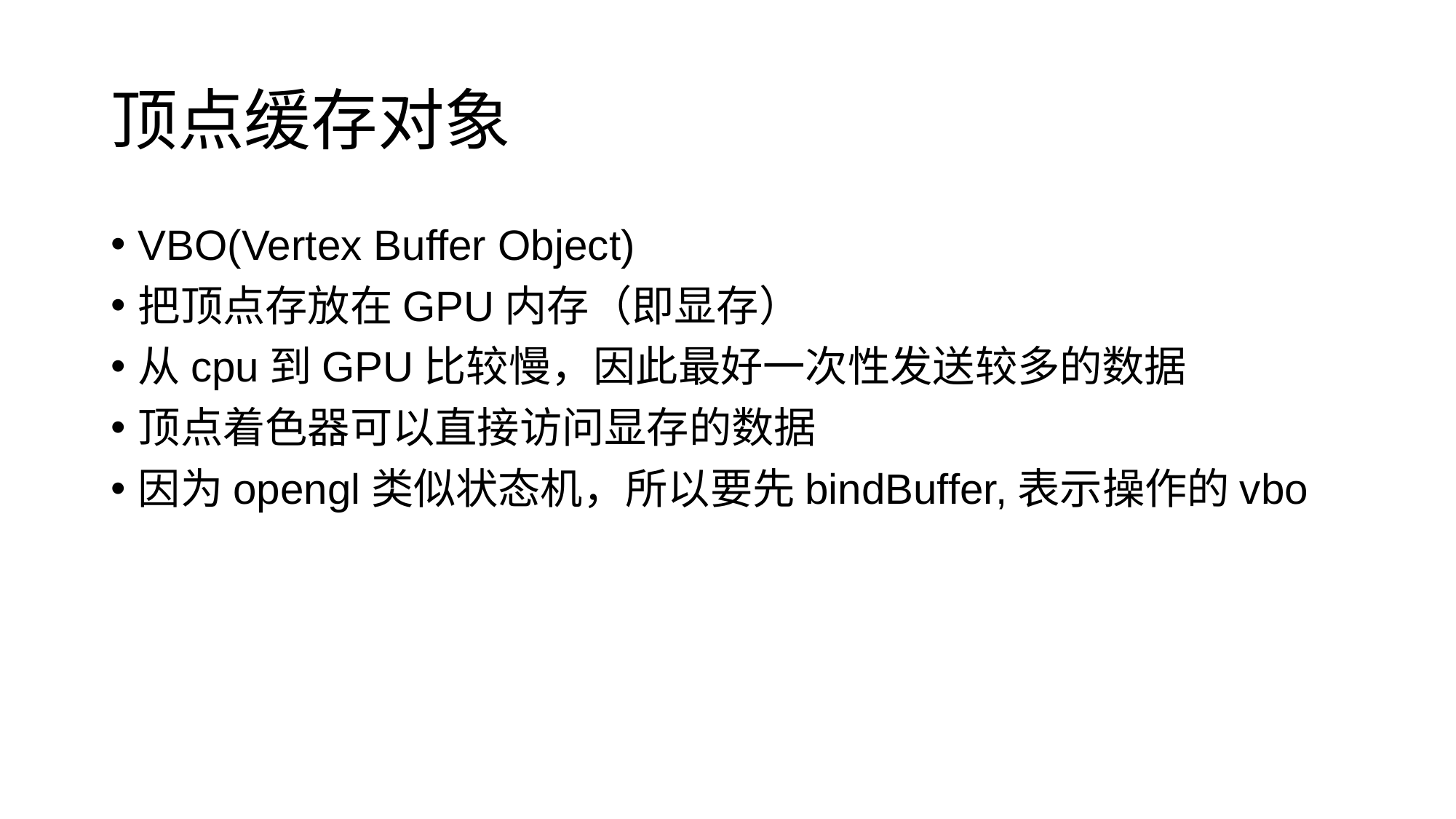

# 顶点缓存对象
VBO(Vertex Buffer Object)
把顶点存放在GPU内存（即显存）
从cpu到GPU比较慢，因此最好一次性发送较多的数据
顶点着色器可以直接访问显存的数据
因为opengl类似状态机，所以要先bindBuffer,表示操作的vbo